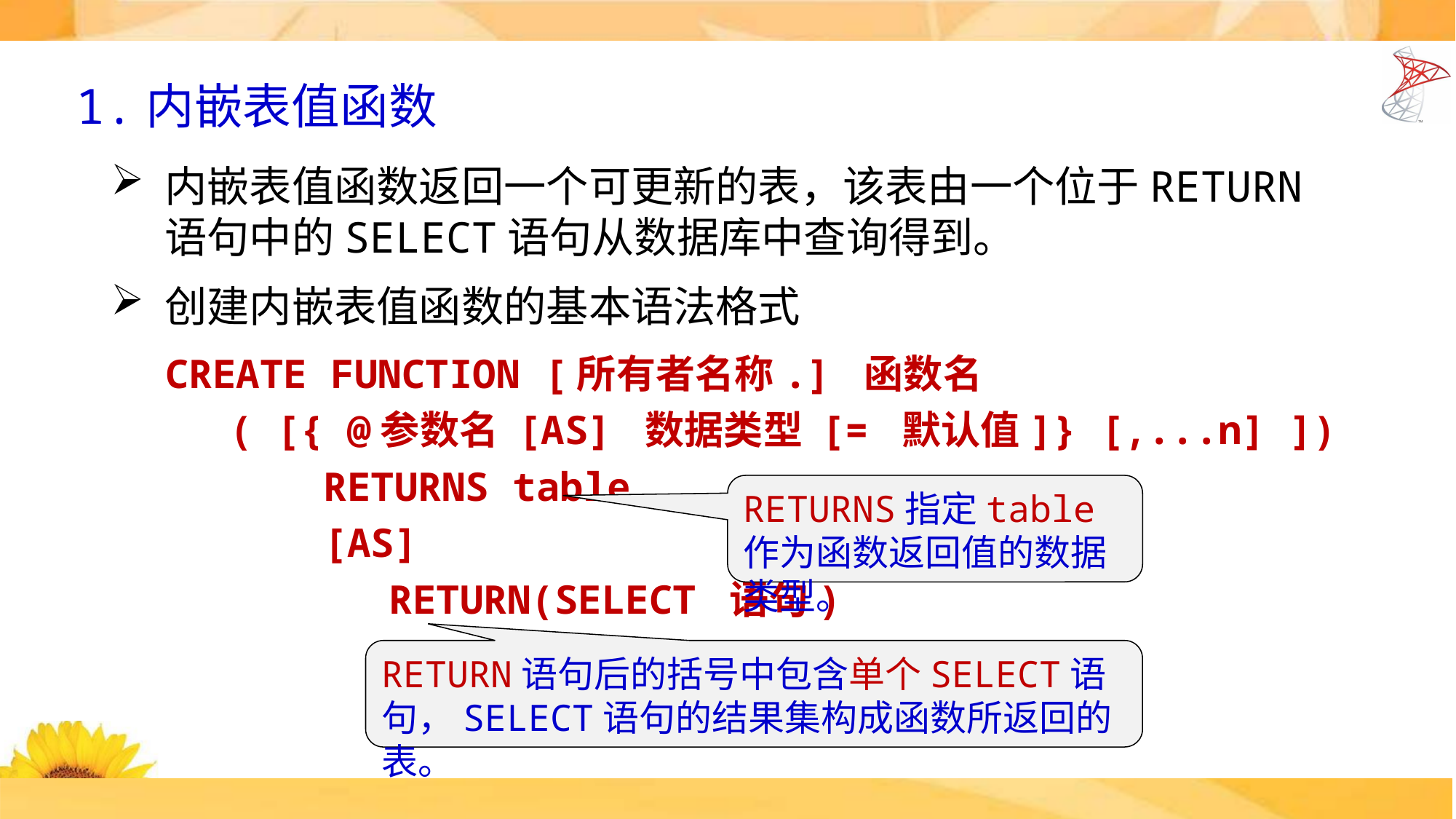

# 1.内嵌表值函数
内嵌表值函数返回一个可更新的表，该表由一个位于RETURN语句中的SELECT语句从数据库中查询得到。
创建内嵌表值函数的基本语法格式
CREATE FUNCTION [所有者名称.] 函数名
     ( [{ @参数名 [AS] 数据类型 [= 默认值]} [,...n] ])
         RETURNS table
         [AS]
		      RETURN(SELECT 语句)
RETURNS指定table作为函数返回值的数据类型。
RETURN语句后的括号中包含单个SELECT语句，SELECT语句的结果集构成函数所返回的表。